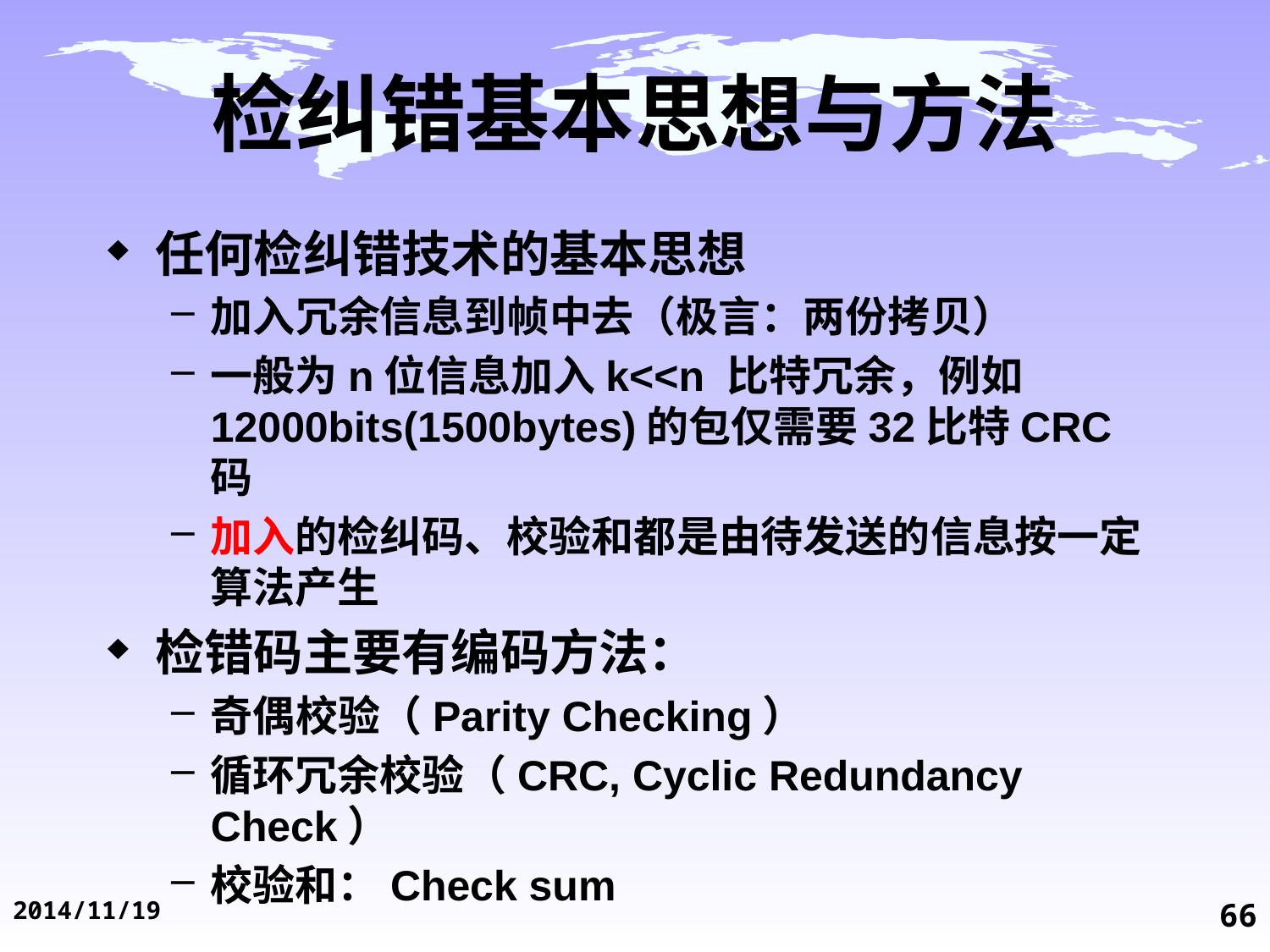

# 检纠错基本思想与方法
任何检纠错技术的基本思想
加入冗余信息到帧中去（极言：两份拷贝）
一般为n位信息加入k<<n 比特冗余，例如12000bits(1500bytes)的包仅需要32比特CRC码
加入的检纠码、校验和都是由待发送的信息按一定算法产生
检错码主要有编码方法：
奇偶校验（Parity Checking）
循环冗余校验（CRC, Cyclic Redundancy Check）
校验和：Check sum
2014/11/19
66